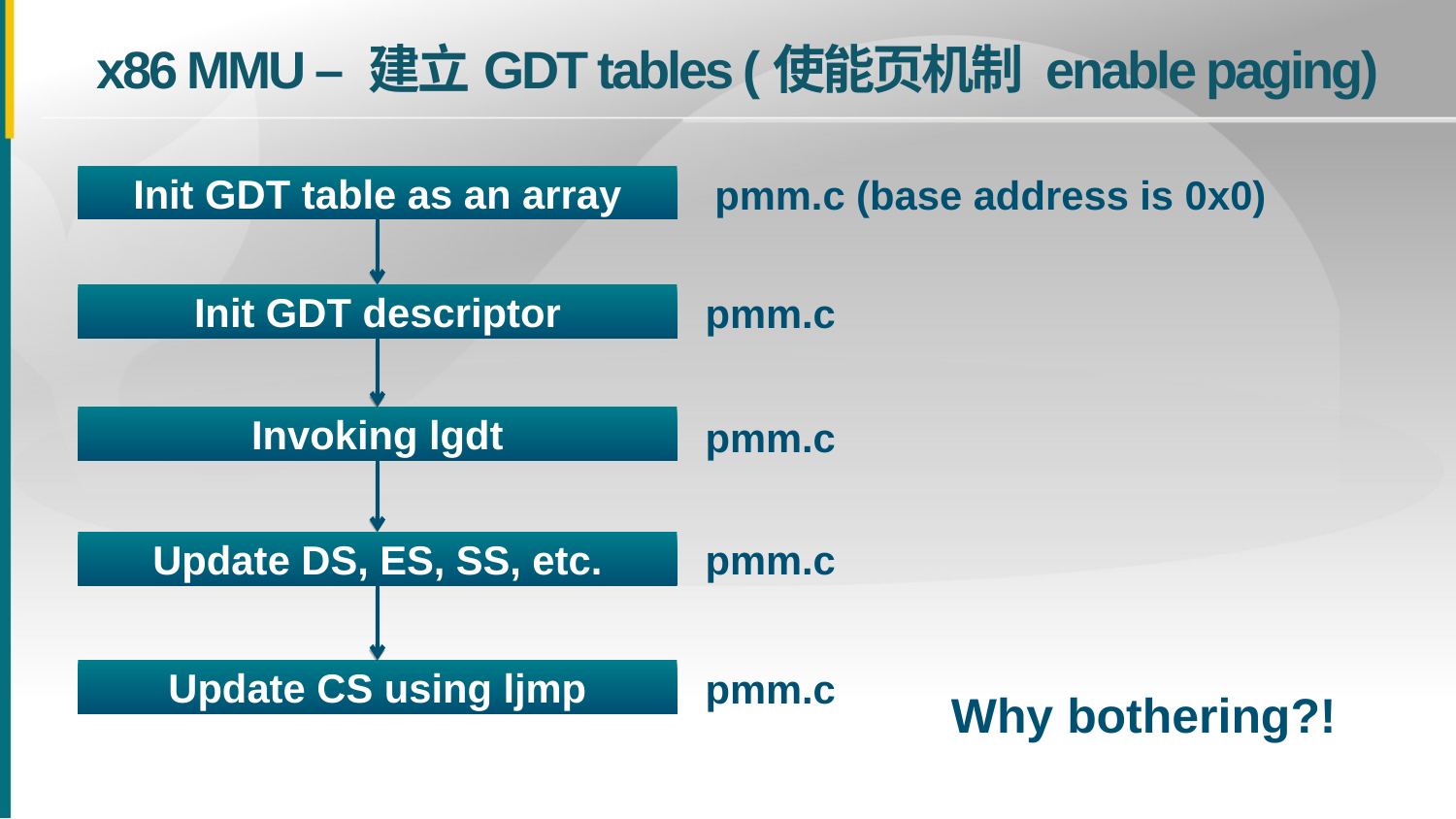

x86 MMU – 建立GDT tables (使能页机制 enable paging)
pmm.c (base address is 0x0)
Init GDT table as an array
pmm.c
Init GDT descriptor
pmm.c
Invoking lgdt
pmm.c
Update DS, ES, SS, etc.
pmm.c
Update CS using ljmp
Why bothering?!